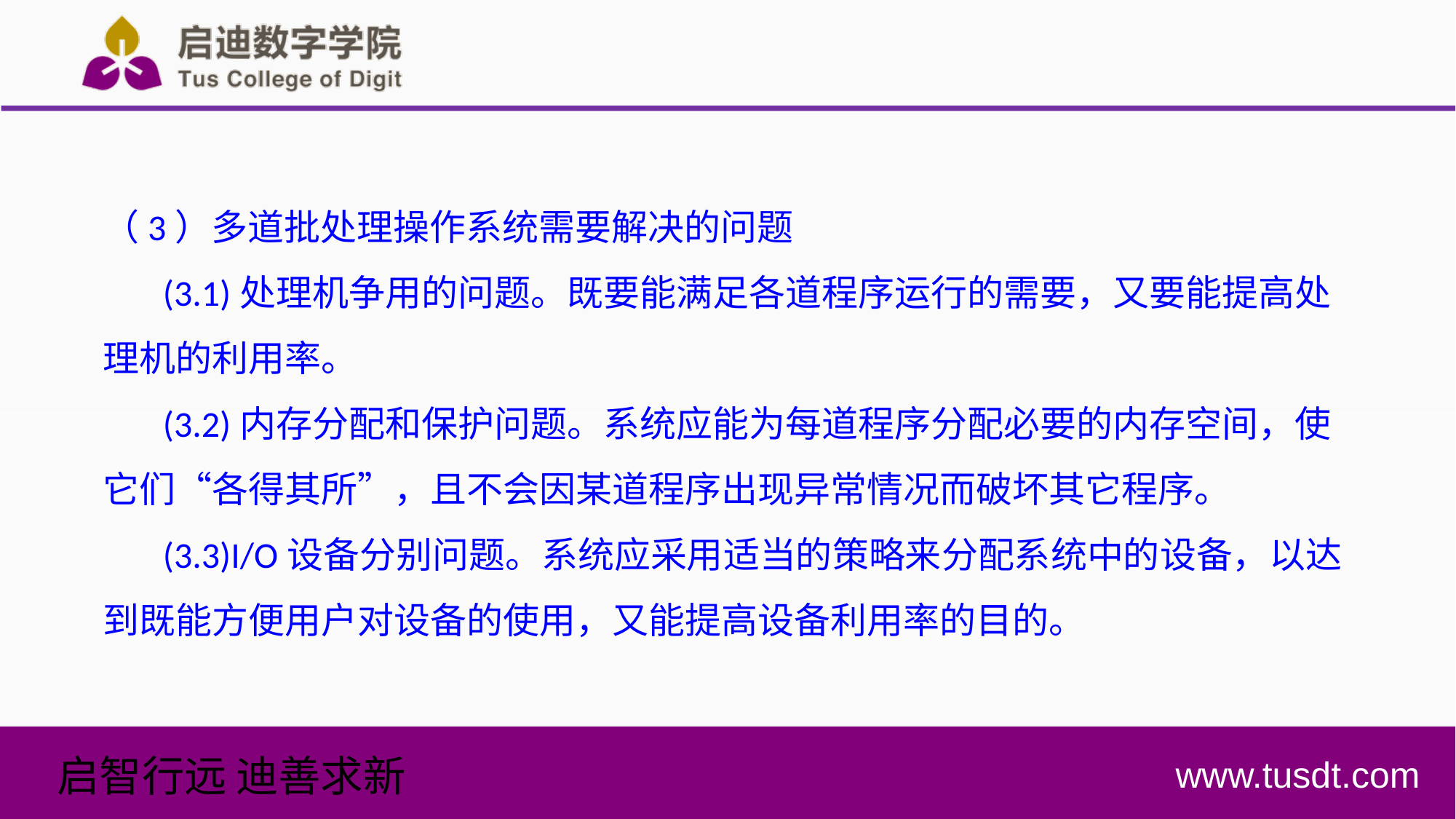

（3）多道批处理操作系统需要解决的问题
(3.1)处理机争用的问题。既要能满足各道程序运行的需要，又要能提高处理机的利用率。
(3.2)内存分配和保护问题。系统应能为每道程序分配必要的内存空间，使它们“各得其所”，且不会因某道程序出现异常情况而破坏其它程序。
(3.3)I/O设备分别问题。系统应采用适当的策略来分配系统中的设备，以达到既能方便用户对设备的使用，又能提高设备利用率的目的。